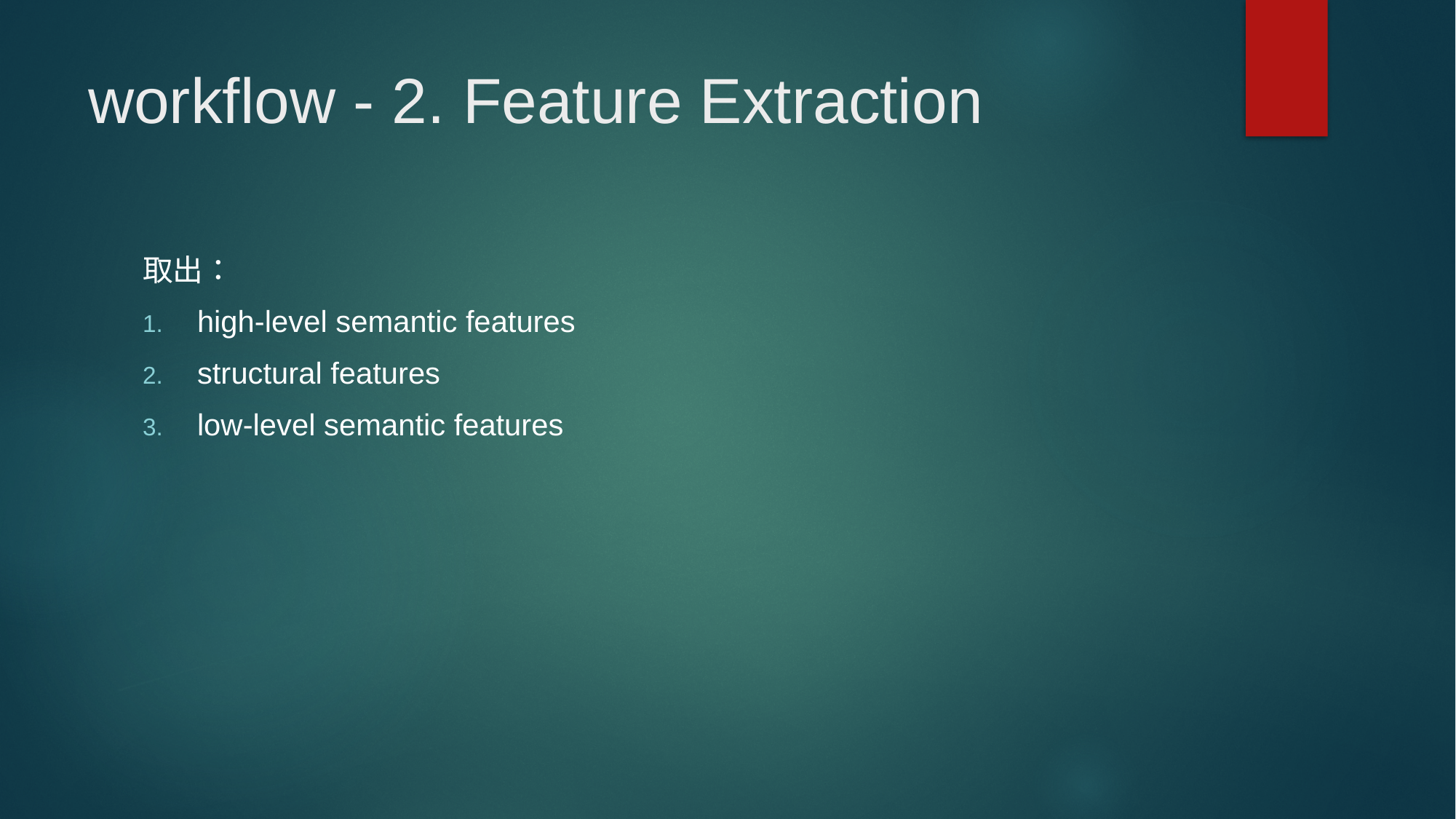

# workflow - 2. Feature Extraction
取出：
high-level semantic features
structural features
low-level semantic features